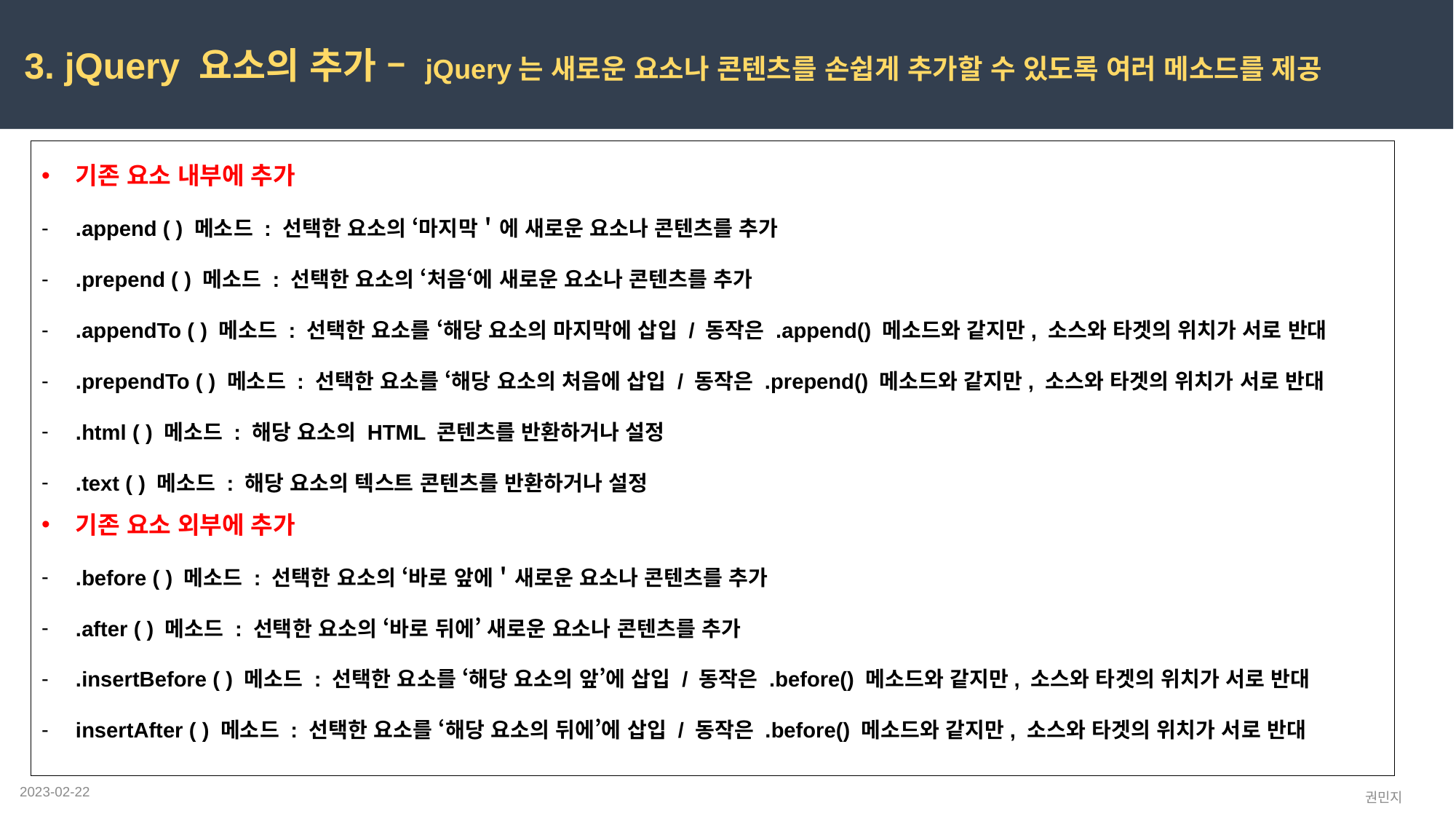

3. jQuery 요소의 추가 – jQuery는 새로운 요소나 콘텐츠를 손쉽게 추가할 수 있도록 여러 메소드를 제공
기존 요소 내부에 추가
.append ( ) 메소드 : 선택한 요소의 ‘마지막＇에 새로운 요소나 콘텐츠를 추가
.prepend ( ) 메소드 : 선택한 요소의 ‘처음‘에 새로운 요소나 콘텐츠를 추가
.appendTo ( ) 메소드 : 선택한 요소를 ‘해당 요소의 마지막에 삽입 / 동작은 .append() 메소드와 같지만, 소스와 타겟의 위치가 서로 반대
.prependTo ( ) 메소드 : 선택한 요소를 ‘해당 요소의 처음에 삽입 / 동작은 .prepend() 메소드와 같지만, 소스와 타겟의 위치가 서로 반대
.html ( ) 메소드 : 해당 요소의 HTML 콘텐츠를 반환하거나 설정
.text ( ) 메소드 : 해당 요소의 텍스트 콘텐츠를 반환하거나 설정
기존 요소 외부에 추가
.before ( ) 메소드 : 선택한 요소의 ‘바로 앞에＇새로운 요소나 콘텐츠를 추가
.after ( ) 메소드 : 선택한 요소의 ‘바로 뒤에’ 새로운 요소나 콘텐츠를 추가
.insertBefore ( ) 메소드 : 선택한 요소를 ‘해당 요소의 앞’에 삽입 / 동작은 .before() 메소드와 같지만, 소스와 타겟의 위치가 서로 반대
insertAfter ( ) 메소드 : 선택한 요소를 ‘해당 요소의 뒤에’에 삽입 / 동작은 .before() 메소드와 같지만, 소스와 타겟의 위치가 서로 반대

2023-02-22
권민지